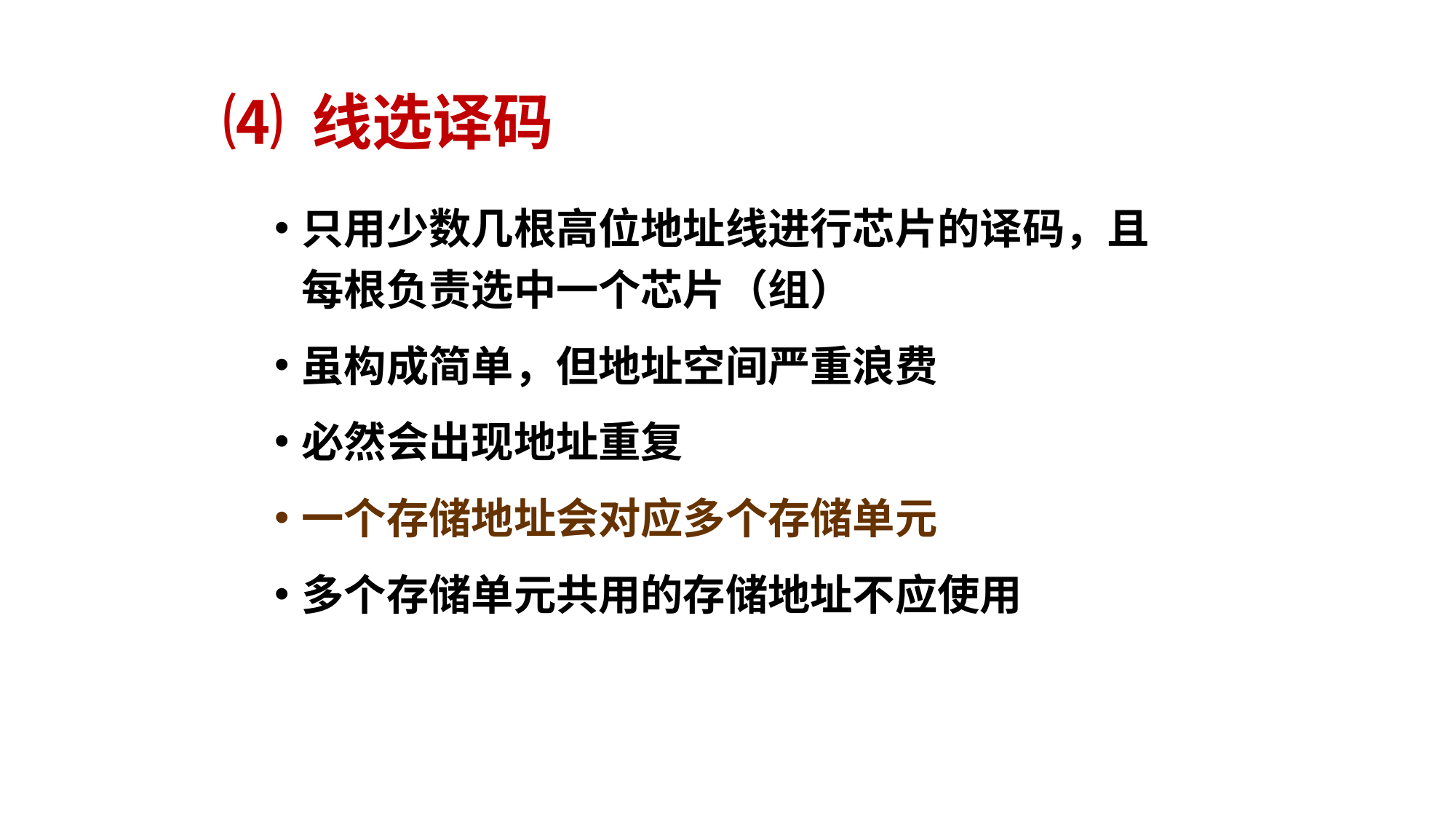

# ⑷ 线选译码
只用少数几根高位地址线进行芯片的译码，且每根负责选中一个芯片（组）
虽构成简单，但地址空间严重浪费
必然会出现地址重复
一个存储地址会对应多个存储单元
多个存储单元共用的存储地址不应使用